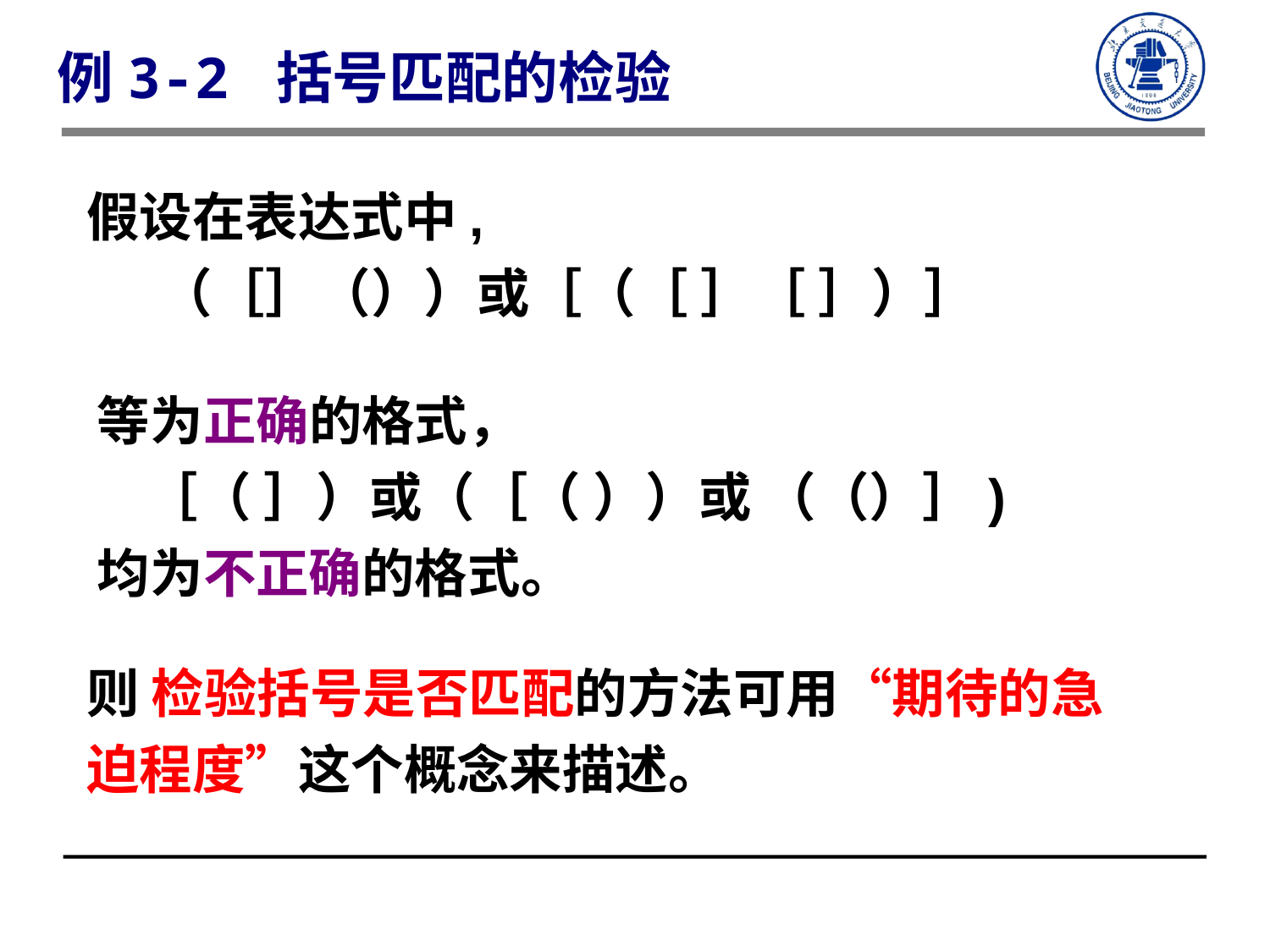

例3-2 括号匹配的检验
假设在表达式中,
     （［］（））或［（［ ］［ ］）］
  等为正确的格式，
      ［（ ］）或（［（ ））或 （（）］)
  均为不正确的格式。
则 检验括号是否匹配的方法可用“期待的急迫程度”这个概念来描述。